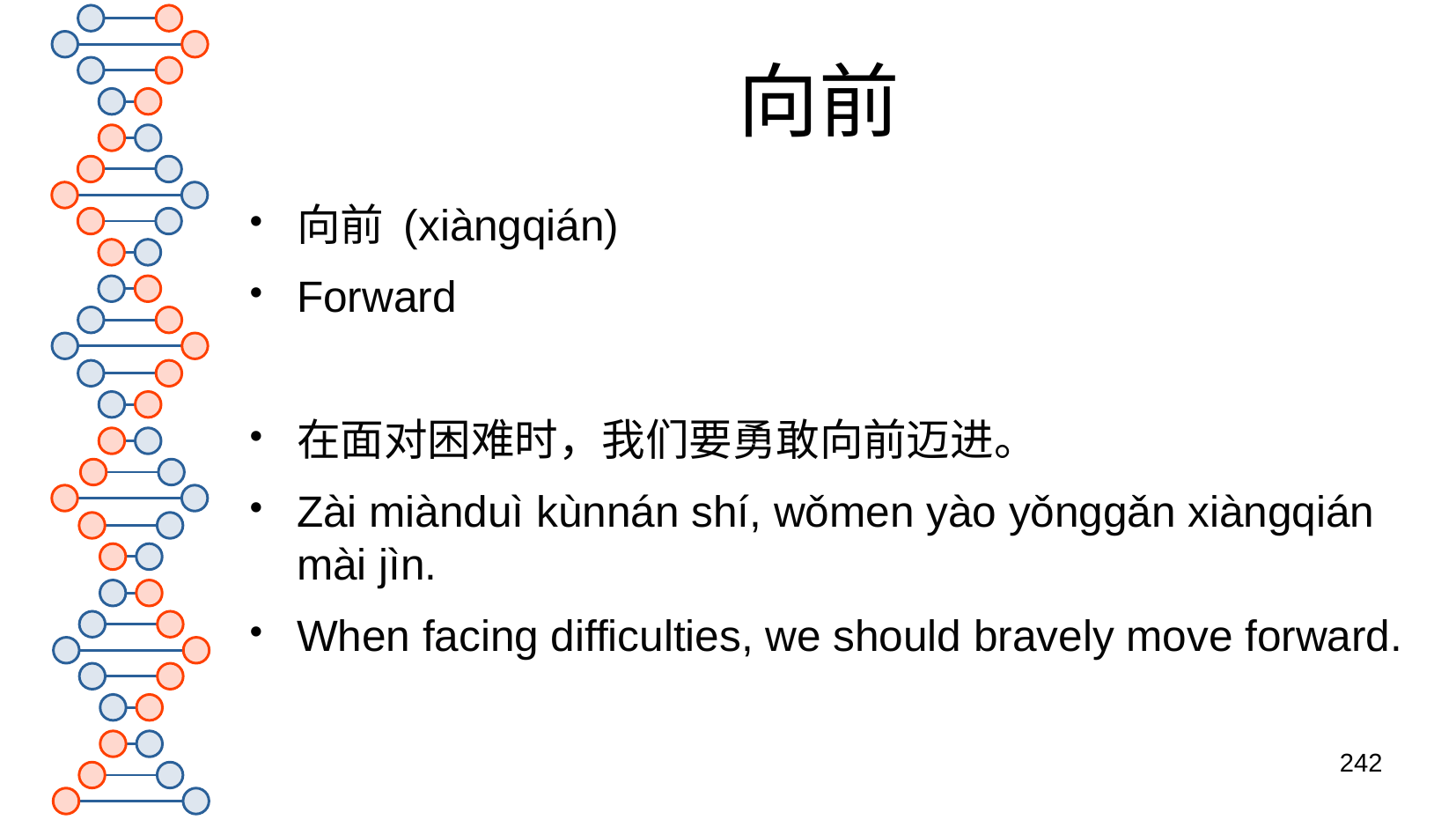

# 向前
向前 (xiàngqián)
Forward

在面对困难时，我们要勇敢向前迈进。
Zài miànduì kùnnán shí, wǒmen yào yǒnggǎn xiàngqián mài jìn.
When facing difficulties, we should bravely move forward.

242